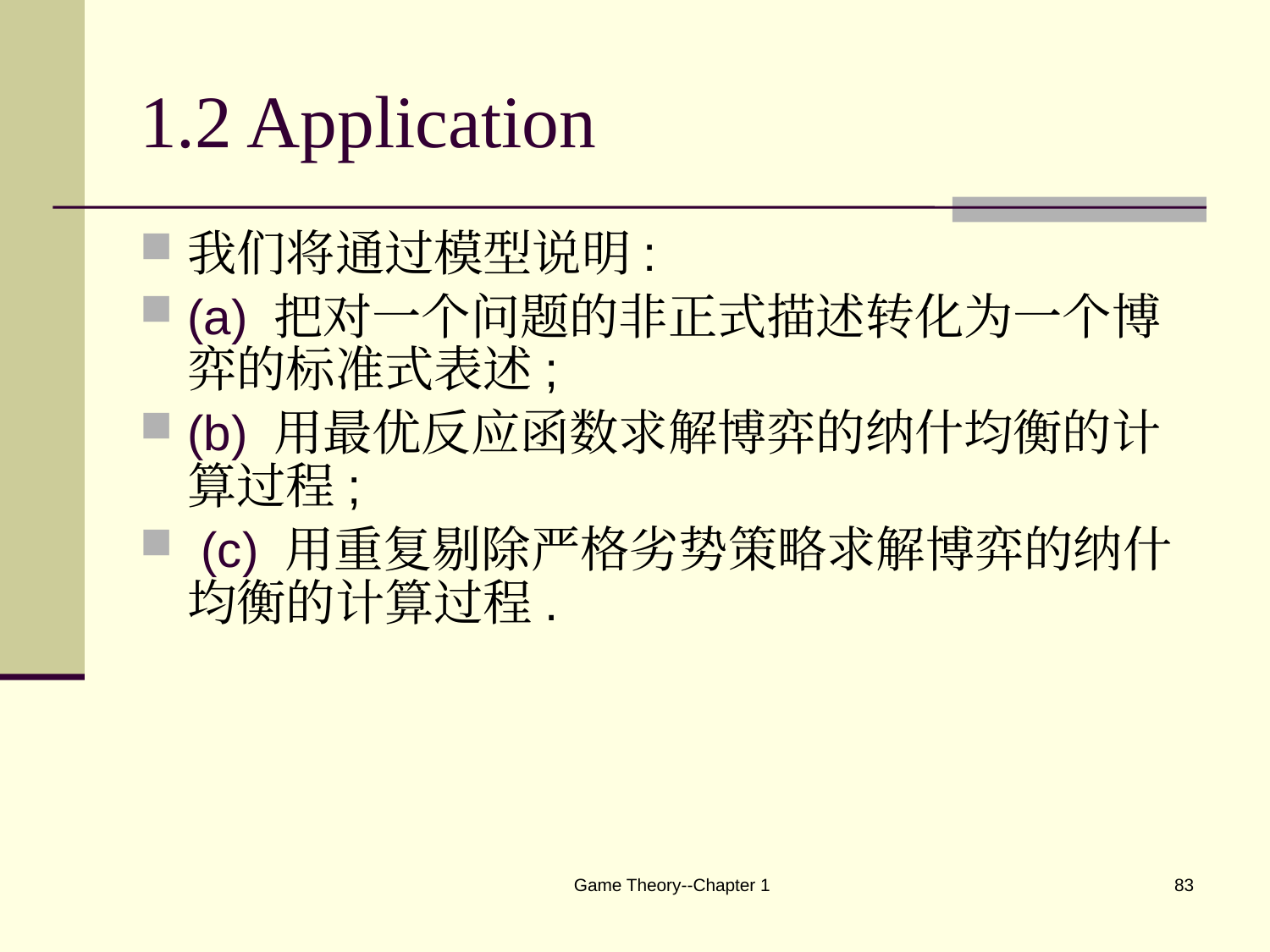

# 1.2 Application
我们将通过模型说明:
(a) 把对一个问题的非正式描述转化为一个博弈的标准式表述;
(b) 用最优反应函数求解博弈的纳什均衡的计算过程;
 (c) 用重复剔除严格劣势策略求解博弈的纳什均衡的计算过程.

Game Theory--Chapter 1
83